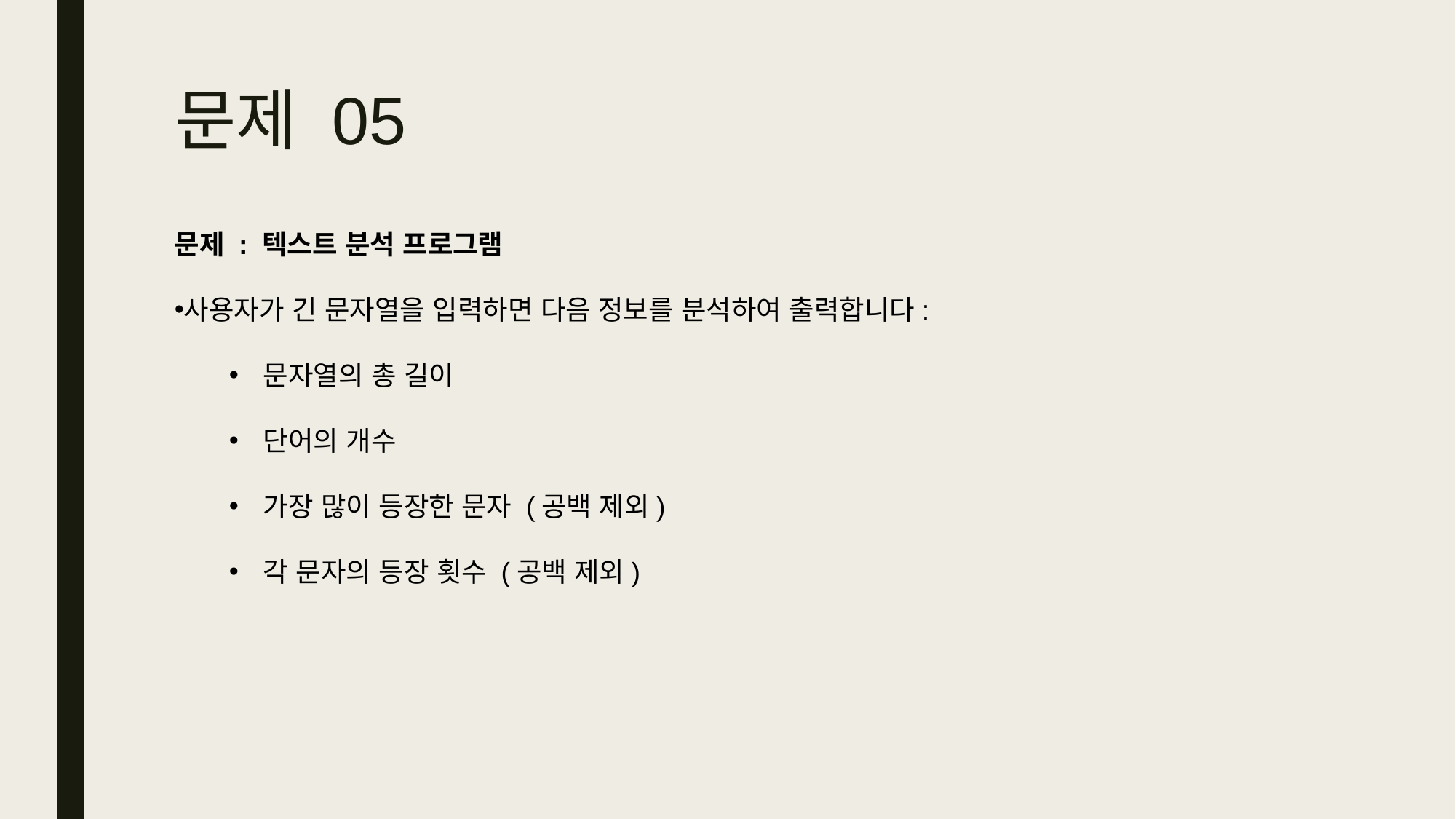

# 문제 05
문제 : 텍스트 분석 프로그램

사용자가 긴 문자열을 입력하면 다음 정보를 분석하여 출력합니다:

문자열의 총 길이

단어의 개수

가장 많이 등장한 문자 (공백 제외)

각 문자의 등장 횟수 (공백 제외)